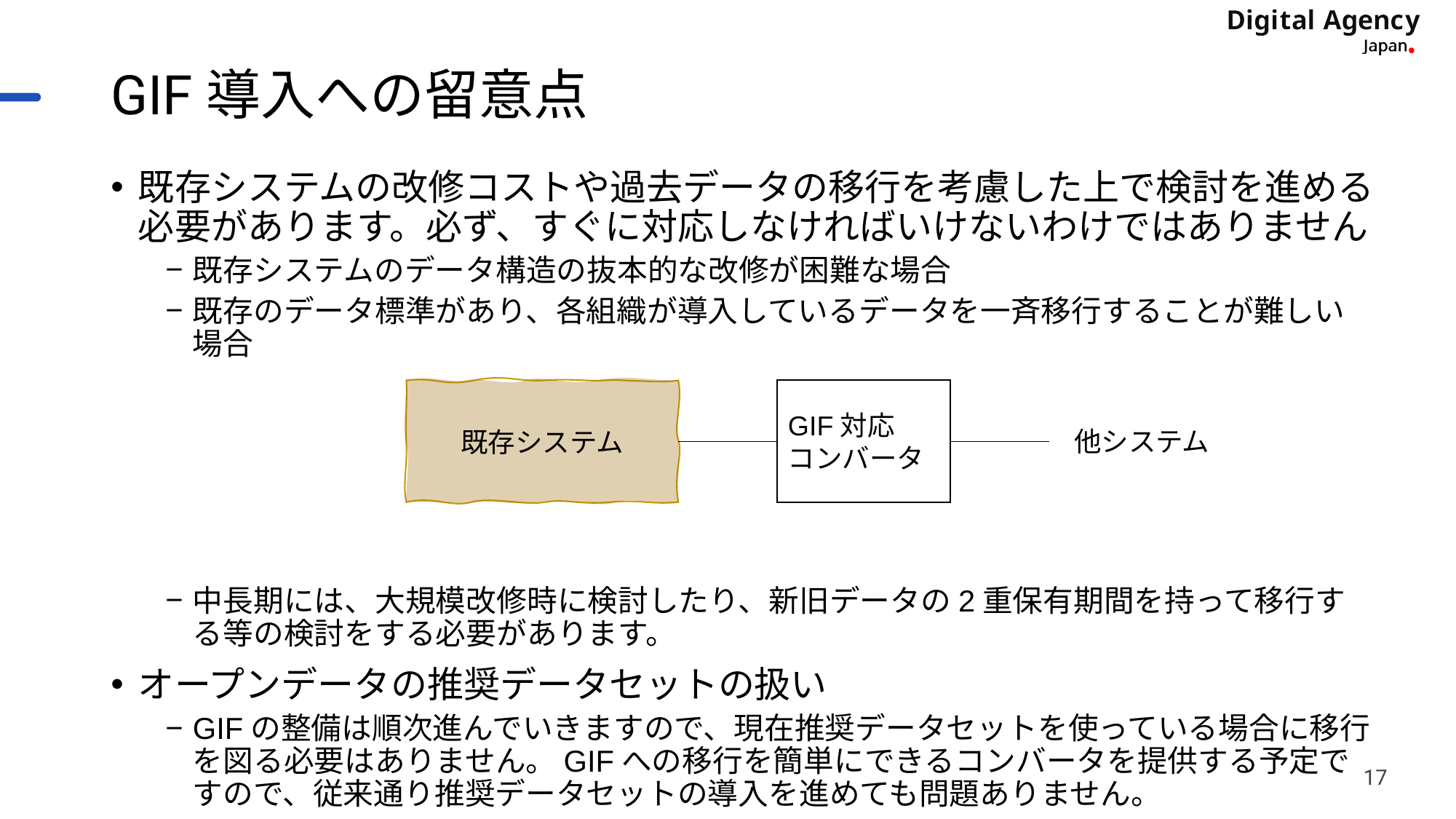

# GIF導入への留意点
既存システムの改修コストや過去データの移行を考慮した上で検討を進める必要があります。必ず、すぐに対応しなければいけないわけではありません
既存システムのデータ構造の抜本的な改修が困難な場合
既存のデータ標準があり、各組織が導入しているデータを一斉移行することが難しい場合

中長期には、大規模改修時に検討したり、新旧データの2重保有期間を持って移行する等の検討をする必要があります。
オープンデータの推奨データセットの扱い
GIFの整備は順次進んでいきますので、現在推奨データセットを使っている場合に移行を図る必要はありません。GIFへの移行を簡単にできるコンバータを提供する予定ですので、従来通り推奨データセットの導入を進めても問題ありません。
GIF対応
コンバータ
既存システム
他システム
17